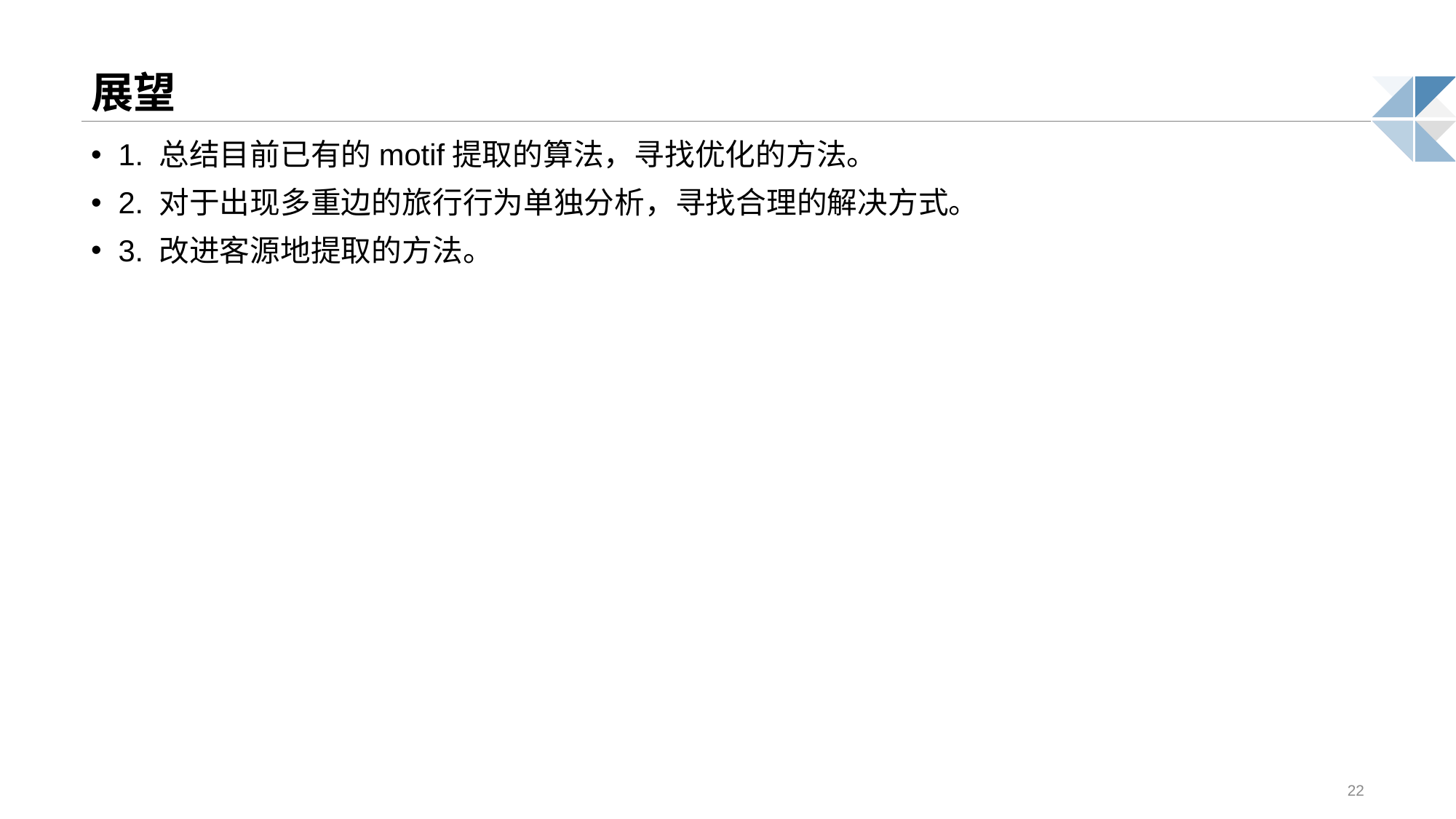

# 展望
1. 总结目前已有的motif提取的算法，寻找优化的方法。
2. 对于出现多重边的旅行行为单独分析，寻找合理的解决方式。
3. 改进客源地提取的方法。
22